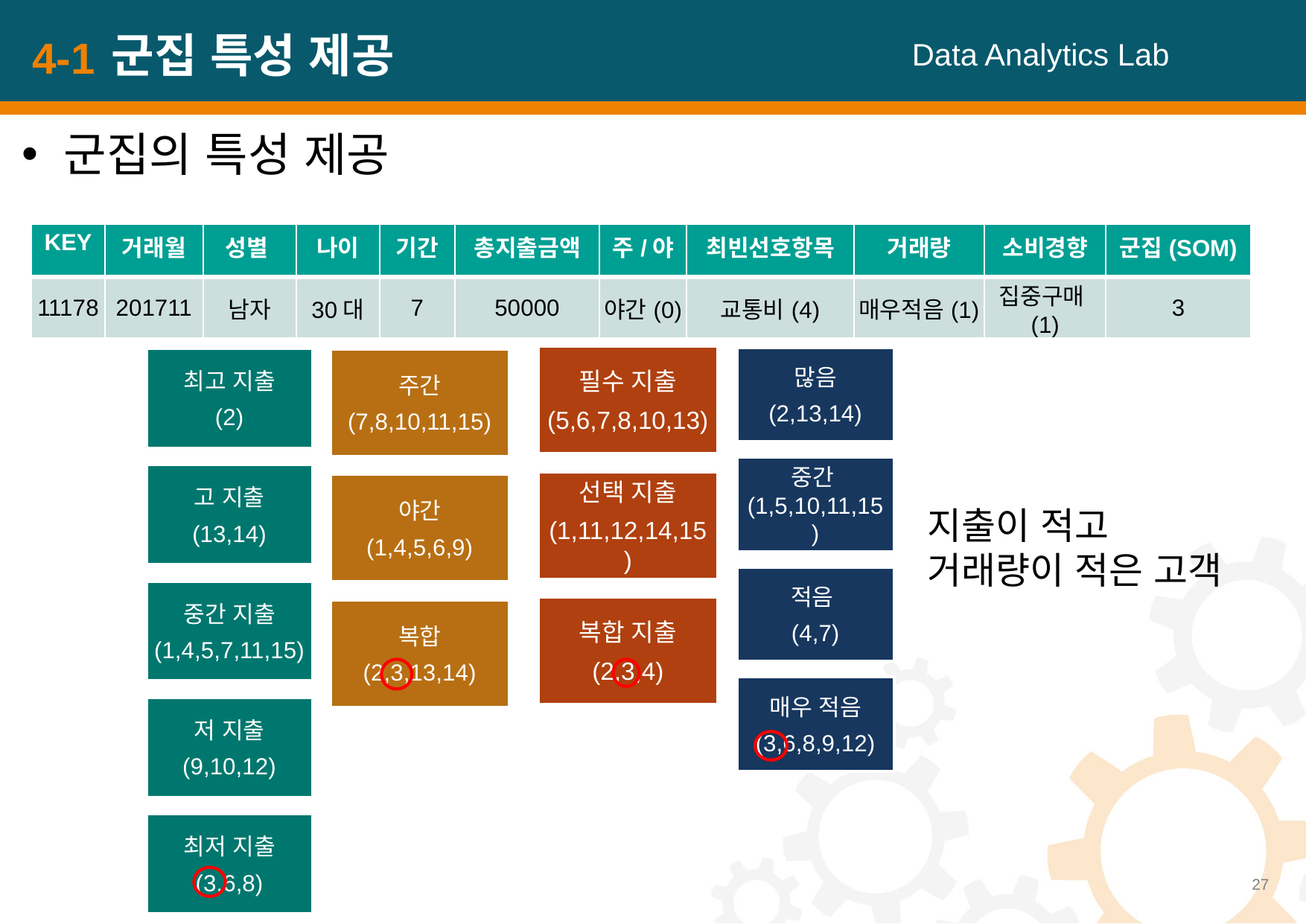

Data Analytics Lab
4-1
군집 특성 제공
군집의 특성 제공
| KEY | 거래월 | 성별 | 나이 | 기간 | 총지출금액 | 주/야 | 최빈선호항목 | 거래량 | 소비경향 | 군집(SOM) |
| --- | --- | --- | --- | --- | --- | --- | --- | --- | --- | --- |
| 11178 | 201711 | 남자 | 30대 | 7 | 50000 | 야간(0) | 교통비(4) | 매우적음(1) | 집중구매(1) | 3 |
필수 지출
(5,6,7,8,10,13)
선택 지출
(1,11,12,14,15)
복합 지출
(2,3,4)

많음
(2,13,14)
중간(1,5,10,11,15)
적음
(4,7)
매우 적음
(3,6,8,9,12)

주간
(7,8,10,11,15)
야간
(1,4,5,6,9)
복합
(2,3,13,14)

최고 지출
(2)
고 지출
(13,14)
중간 지출
(1,4,5,7,11,15)
저 지출
(9,10,12)
최저 지출
(3,6,8)

지출이 적고
거래량이 적은 고객
27